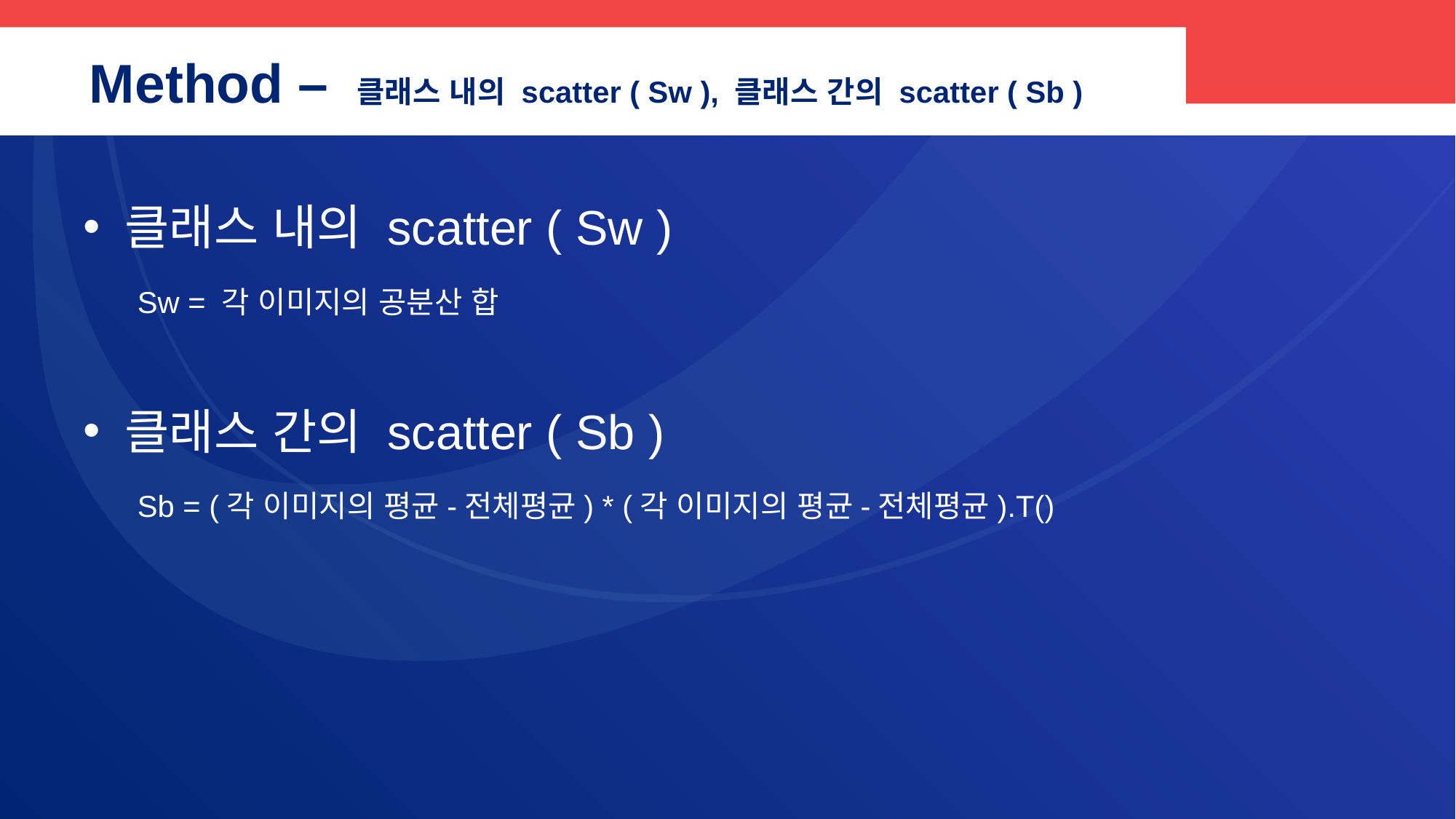

# Method – 클래스 내의 scatter ( Sw ), 클래스 간의 scatter ( Sb )
클래스 내의 scatter ( Sw )
    Sw = 각 이미지의 공분산 합

클래스 간의 scatter ( Sb )
    Sb = (각 이미지의 평균-전체평균) * (각 이미지의 평균-전체평균).T()